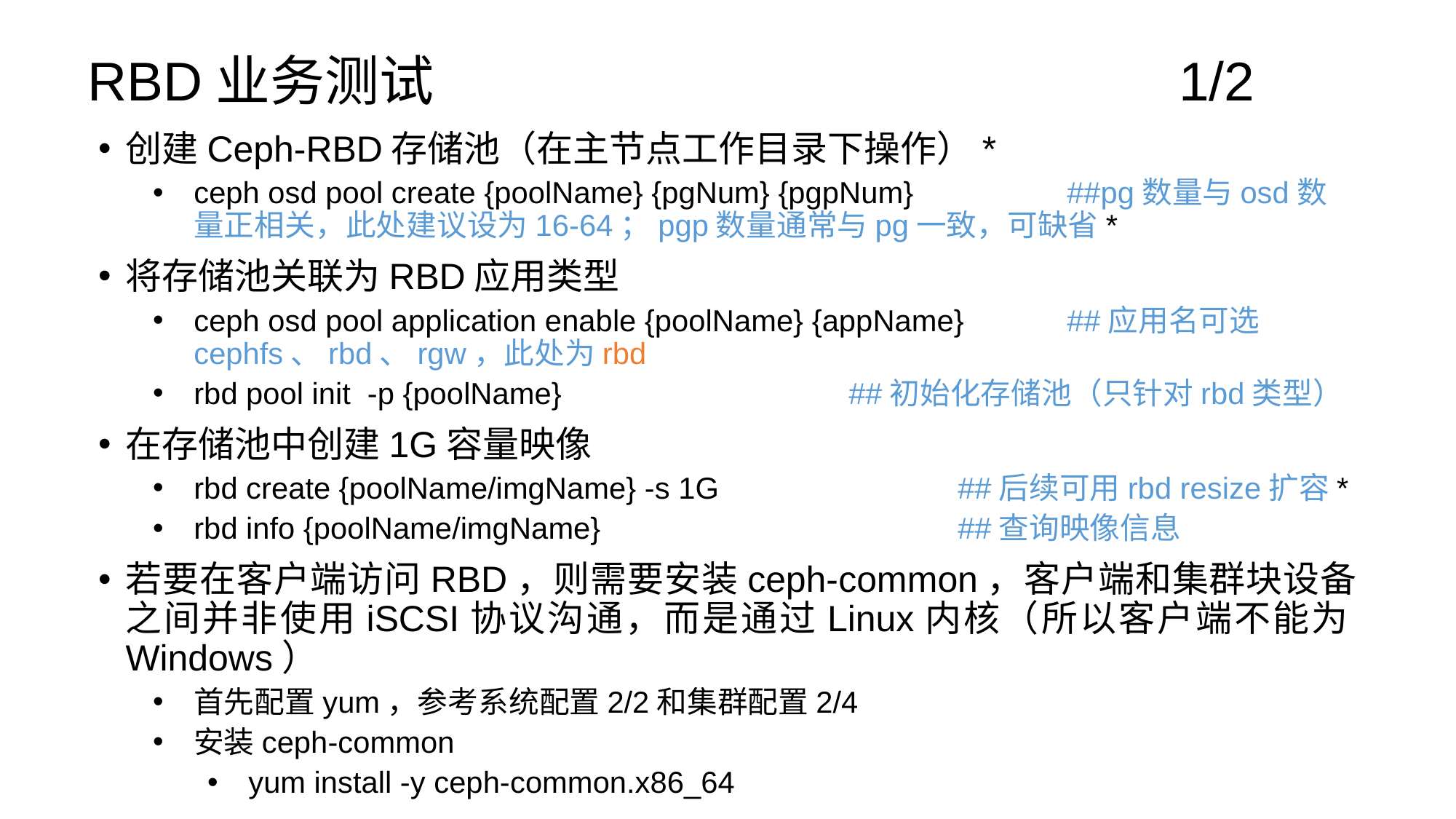

# RBD业务测试							1/2
创建Ceph-RBD存储池（在主节点工作目录下操作）*
ceph osd pool create {poolName} {pgNum} {pgpNum}		##pg数量与osd数量正相关，此处建议设为16-64；pgp数量通常与pg一致，可缺省*
将存储池关联为RBD应用类型
ceph osd pool application enable {poolName} {appName}	##应用名可选cephfs、rbd、rgw，此处为rbd
rbd pool init  -p {poolName}			##初始化存储池（只针对rbd类型）
在存储池中创建1G容量映像
rbd create {poolName/imgName} -s 1G			##后续可用rbd resize扩容*
rbd info {poolName/imgName}				##查询映像信息
若要在客户端访问RBD，则需要安装ceph-common，客户端和集群块设备之间并非使用iSCSI协议沟通，而是通过Linux内核（所以客户端不能为Windows）
首先配置yum，参考系统配置2/2和集群配置2/4
安装ceph-common
yum install -y ceph-common.x86_64